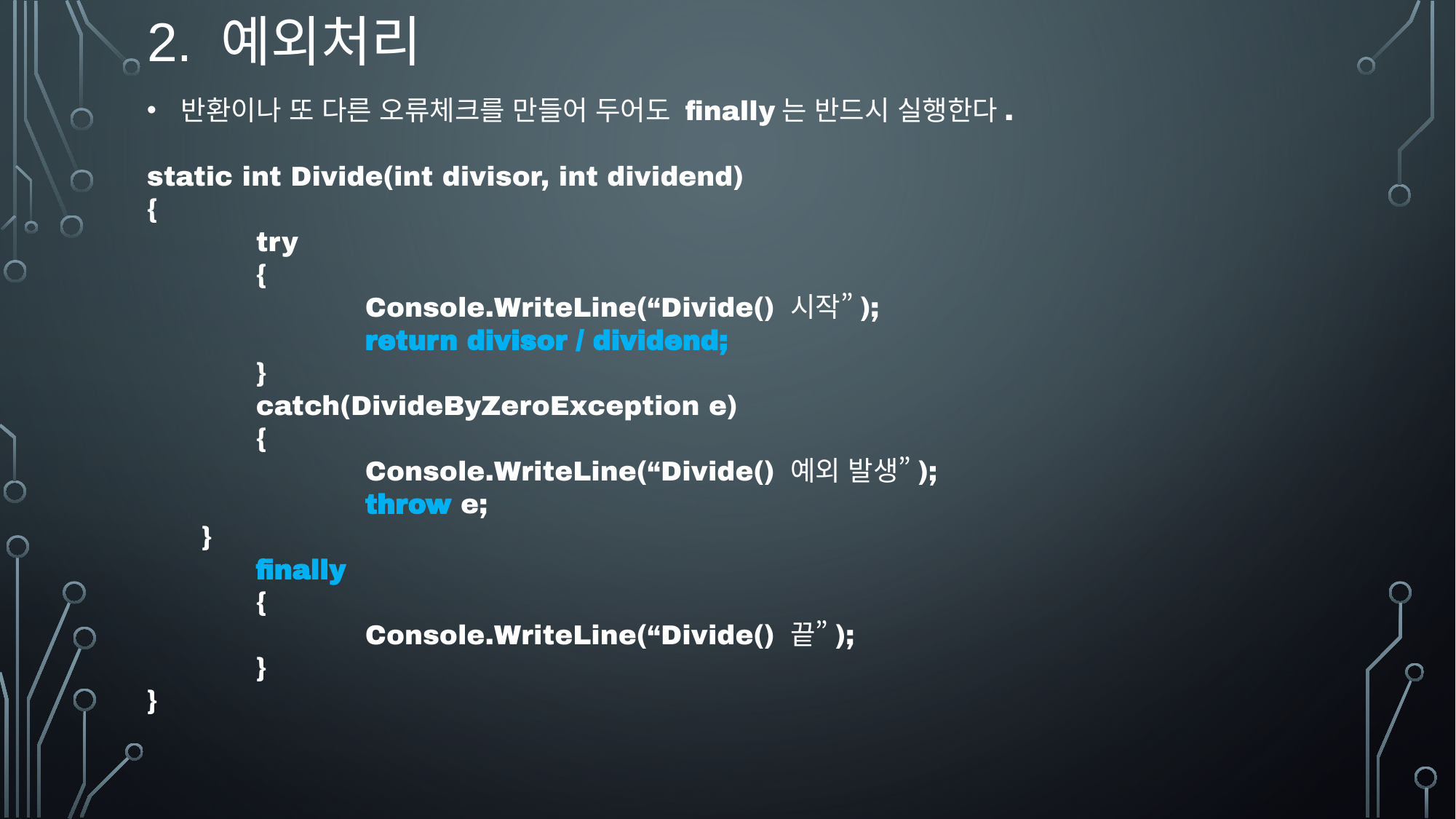

# 2. 예외처리
반환이나 또 다른 오류체크를 만들어 두어도 finally는 반드시 실행한다.

static int Divide(int divisor, int dividend)
{
	try
	{
		Console.WriteLine(“Divide() 시작”);
		return divisor / dividend;
	}
	catch(DivideByZeroException e)
	{
		Console.WriteLine(“Divide() 예외 발생”);
		throw e;
}
	finally
	{
		Console.WriteLine(“Divide() 끝”);
	}
}